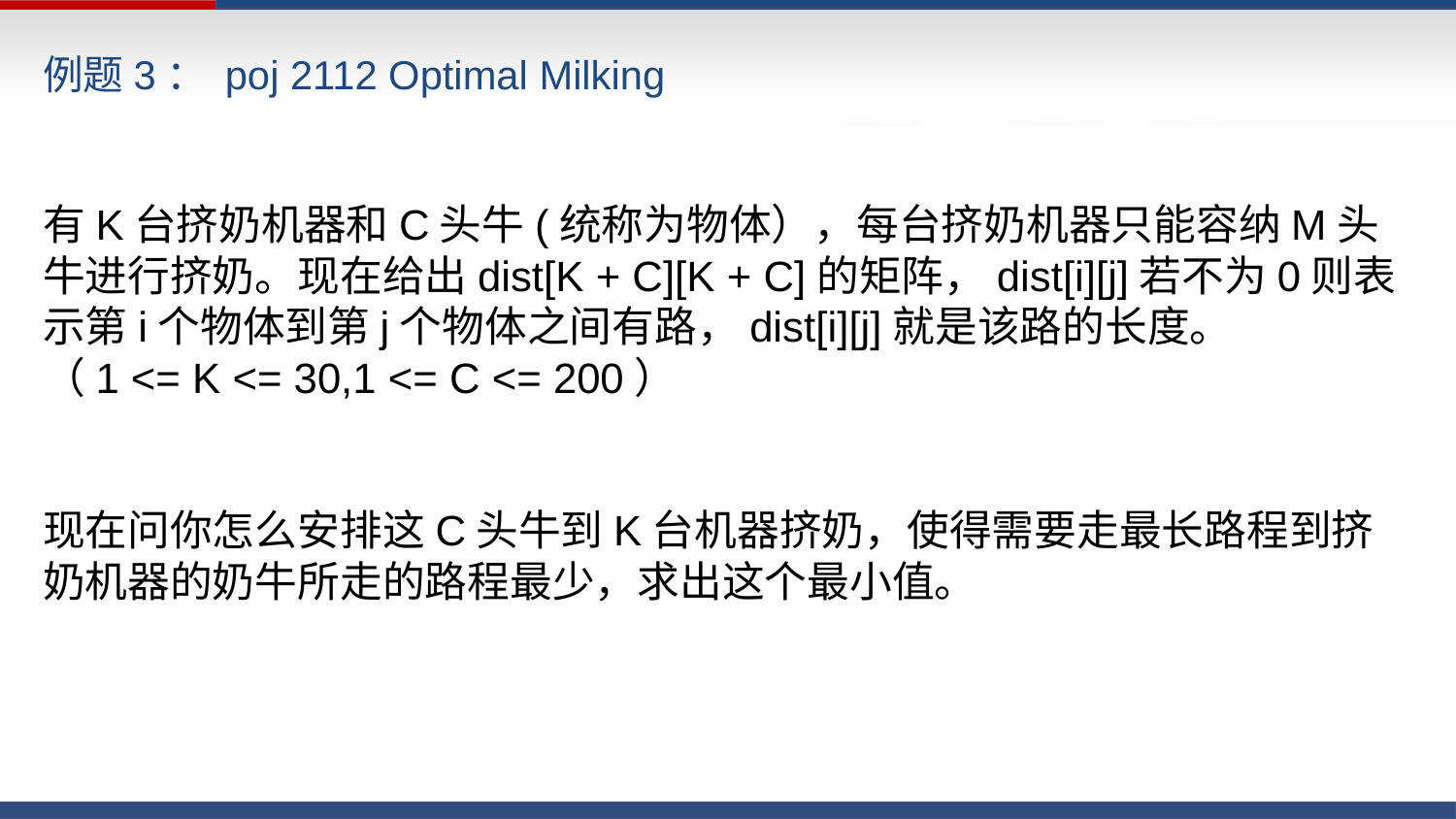

例题3： poj 2112 Optimal Milking

有K台挤奶机器和C头牛(统称为物体），每台挤奶机器只能容纳M头牛进行挤奶。现在给出dist[K + C][K + C]的矩阵，dist[i][j]若不为0则表示第i个物体到第j个物体之间有路，dist[i][j]就是该路的长度。
（1 <= K <= 30,1 <= C <= 200）

现在问你怎么安排这C头牛到K台机器挤奶，使得需要走最长路程到挤奶机器的奶牛所走的路程最少，求出这个最小值。